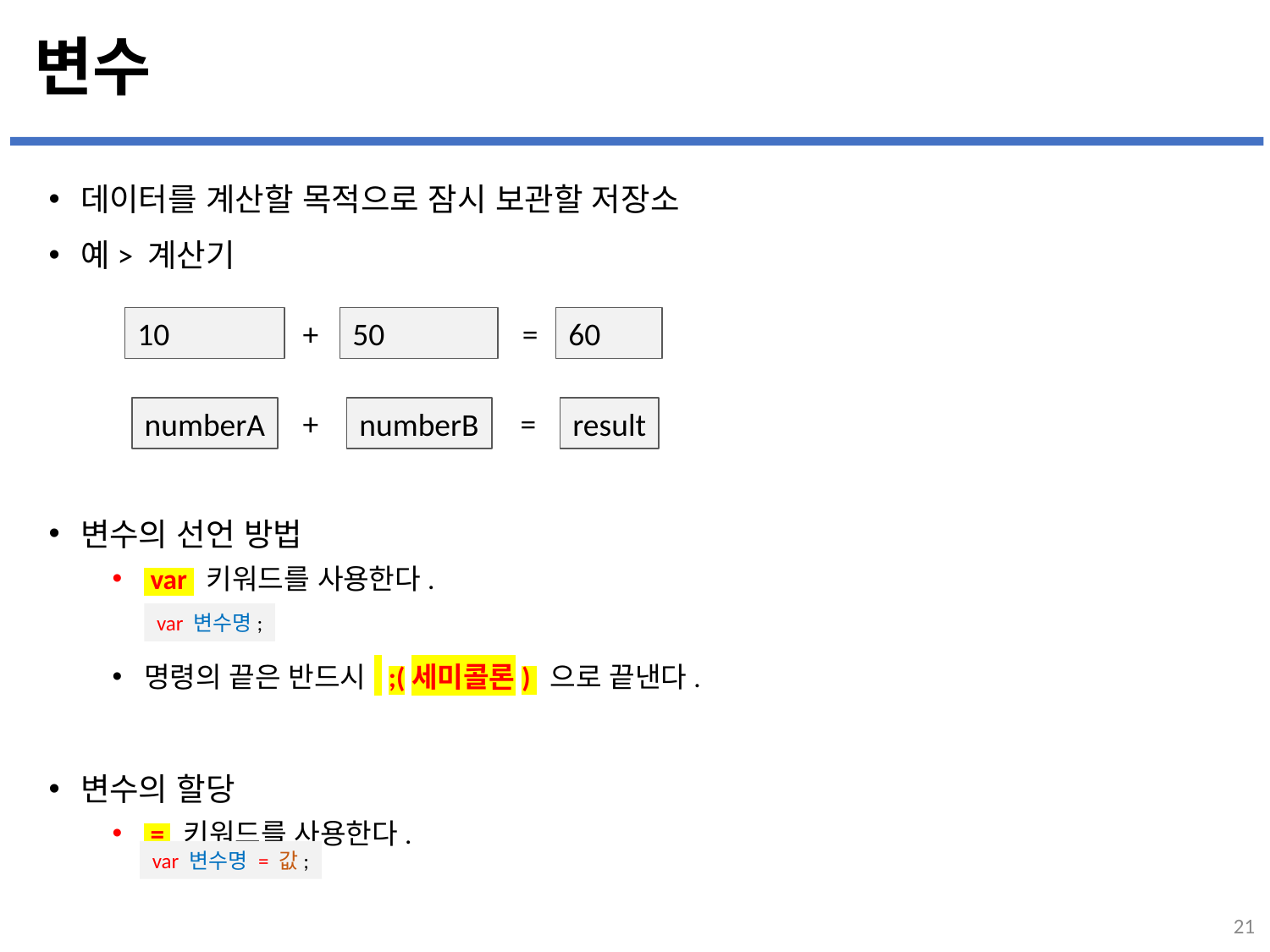

# 변수
데이터를 계산할 목적으로 잠시 보관할 저장소
예> 계산기

변수의 선언 방법
 var  키워드를 사용한다.

명령의 끝은 반드시  ;(세미콜론)  으로 끝낸다.

변수의 할당
 =  키워드를 사용한다.

+
=
10
50
60
+
=
numberA
numberB
result
var 변수명;
var 변수명 = 값;
21